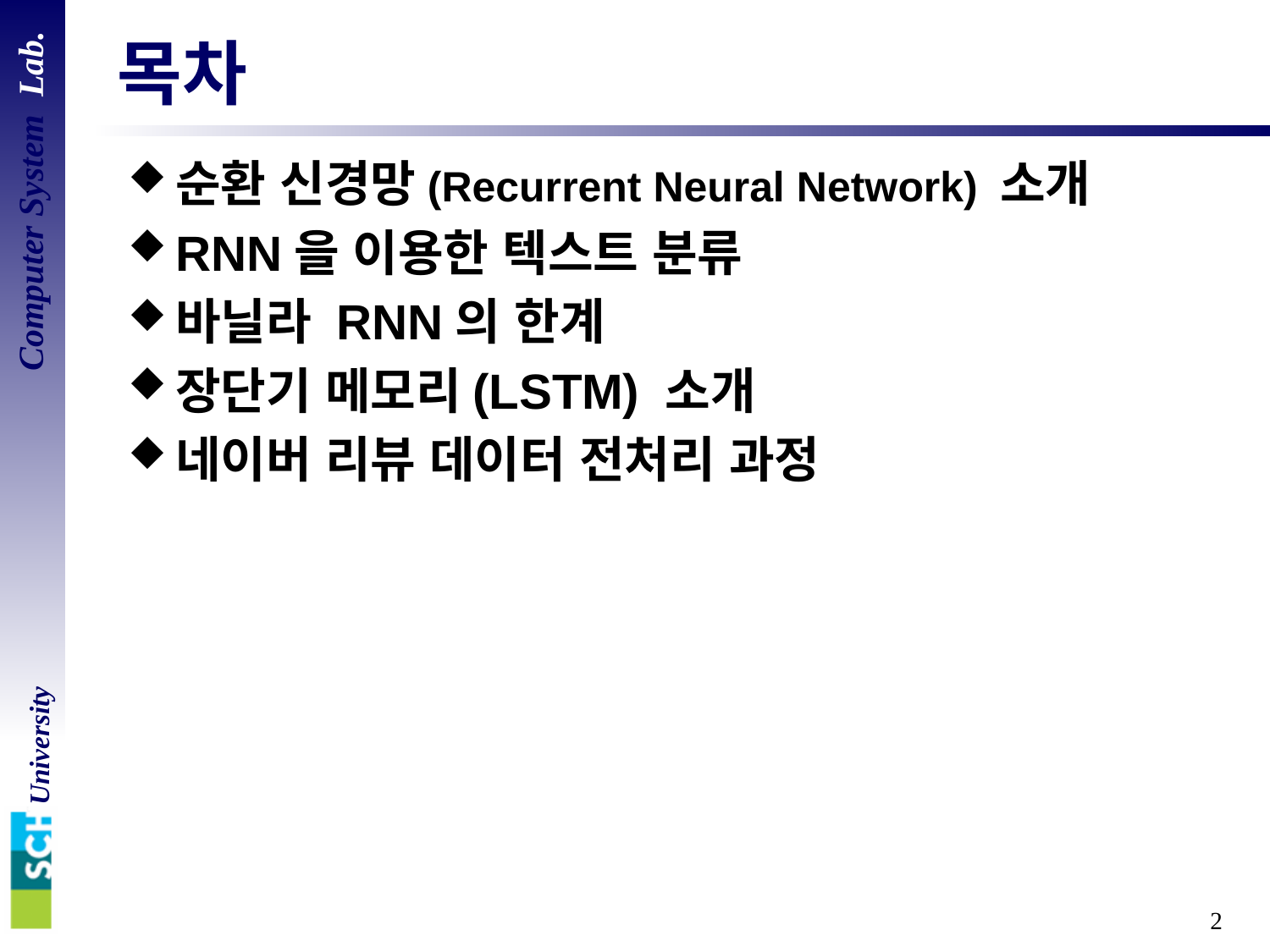

# 목차

순환 신경망(Recurrent Neural Network) 소개
RNN을 이용한 텍스트 분류
바닐라 RNN의 한계
장단기 메모리(LSTM) 소개
네이버 리뷰 데이터 전처리 과정